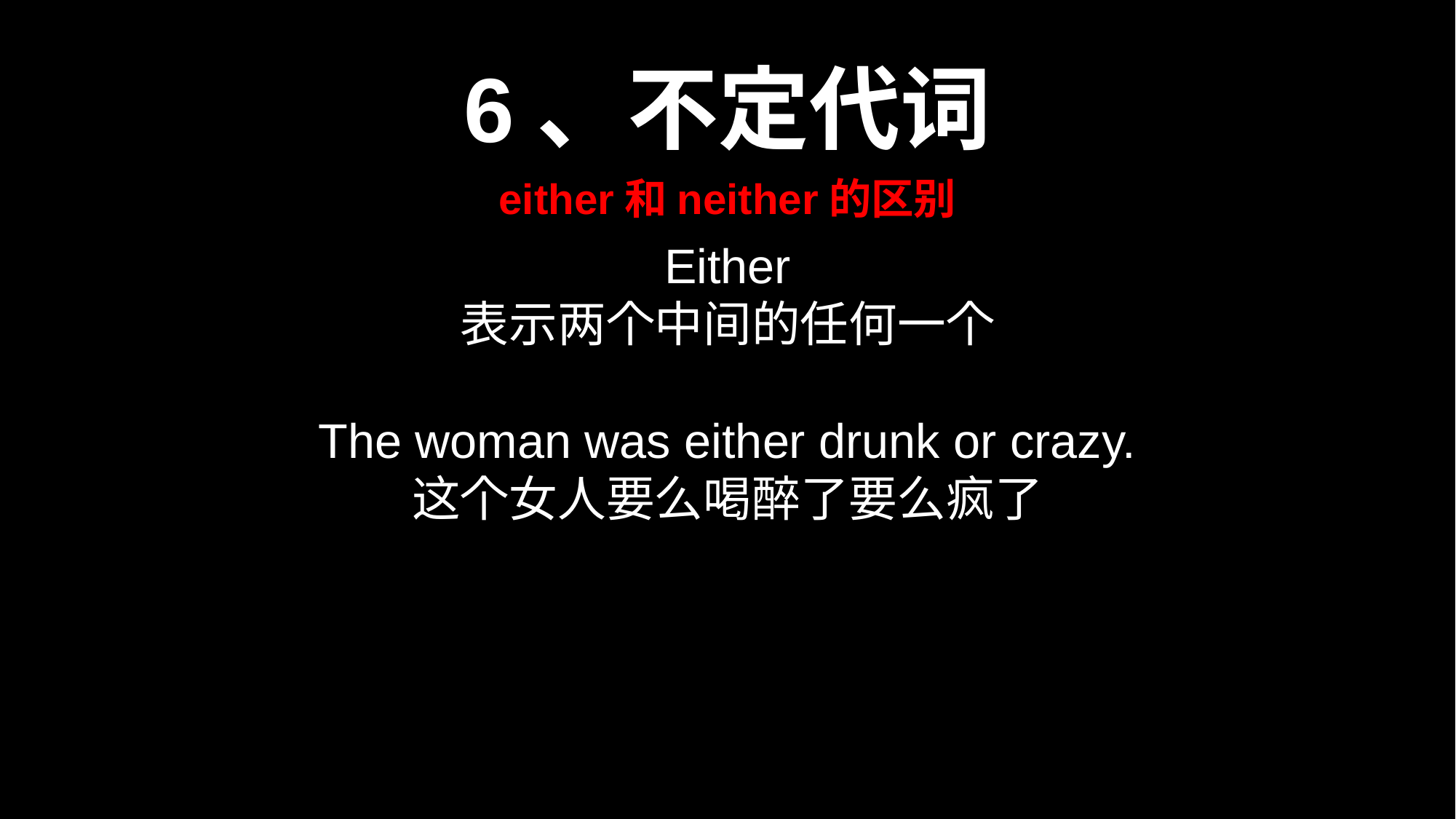

6、不定代词
either和neither的区别
Either
表示两个中间的任何一个

The woman was either drunk or crazy.
这个女人要么喝醉了要么疯了